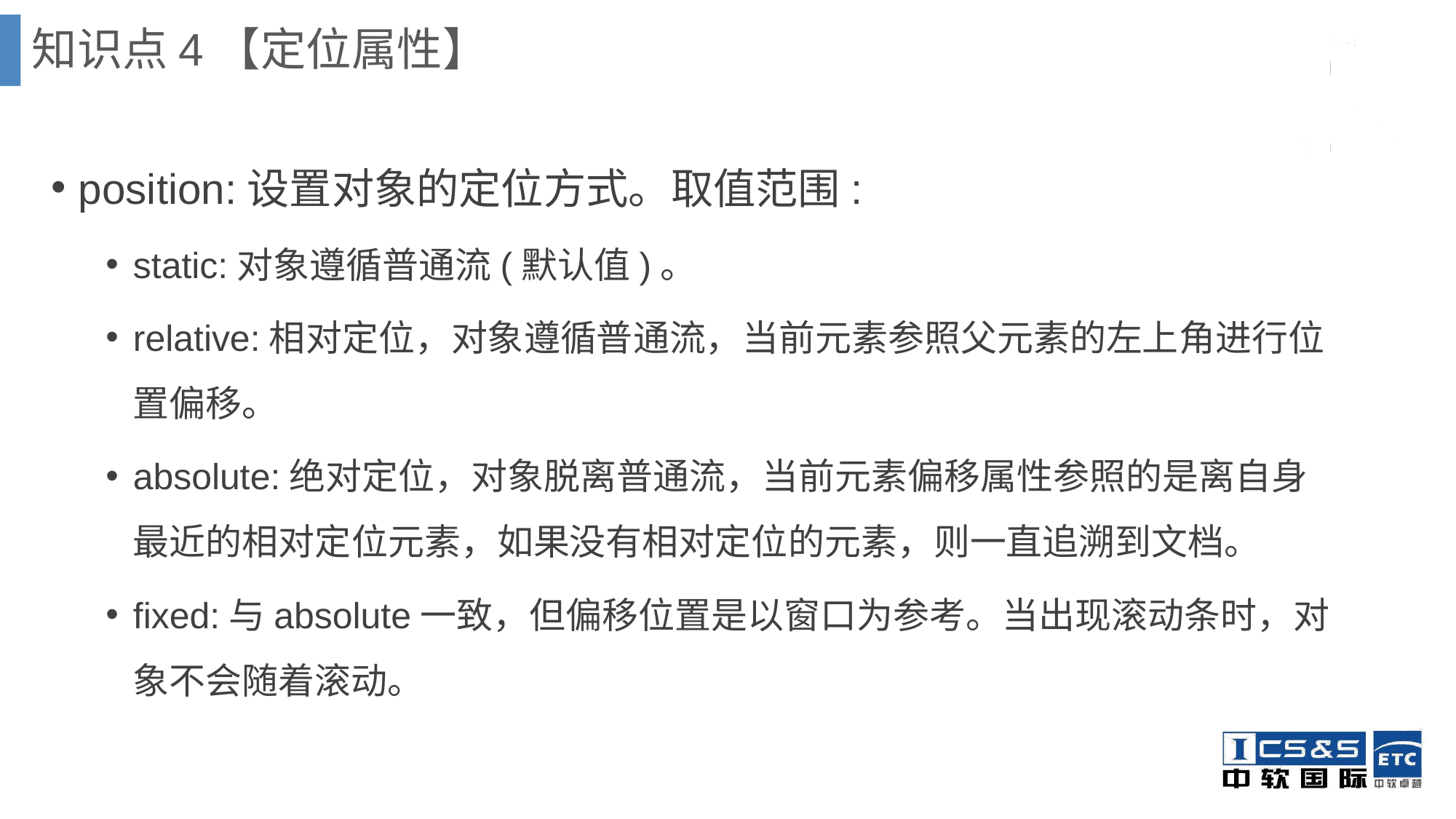

知识点4【定位属性】
position:设置对象的定位方式。取值范围:
static:对象遵循普通流(默认值)。
relative:相对定位，对象遵循普通流，当前元素参照父元素的左上角进行位置偏移。
absolute:绝对定位，对象脱离普通流，当前元素偏移属性参照的是离自身最近的相对定位元素，如果没有相对定位的元素，则一直追溯到文档。
fixed:与absolute一致，但偏移位置是以窗口为参考。当出现滚动条时，对象不会随着滚动。